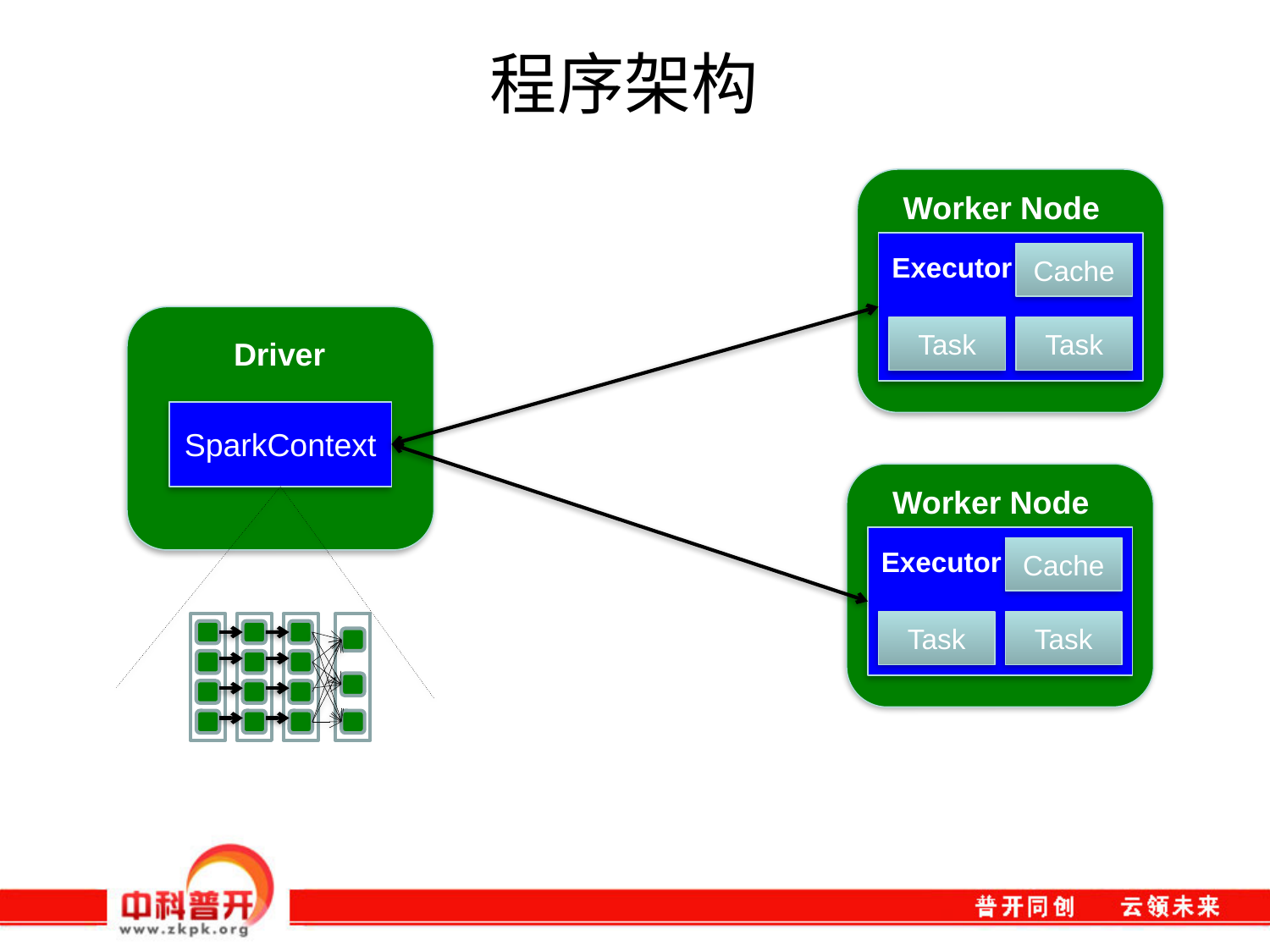

# 程序架构

Worker Node

Executor
Cache

Task
Task
Driver
SparkContext

Worker Node

Executor
Cache
Task
Task